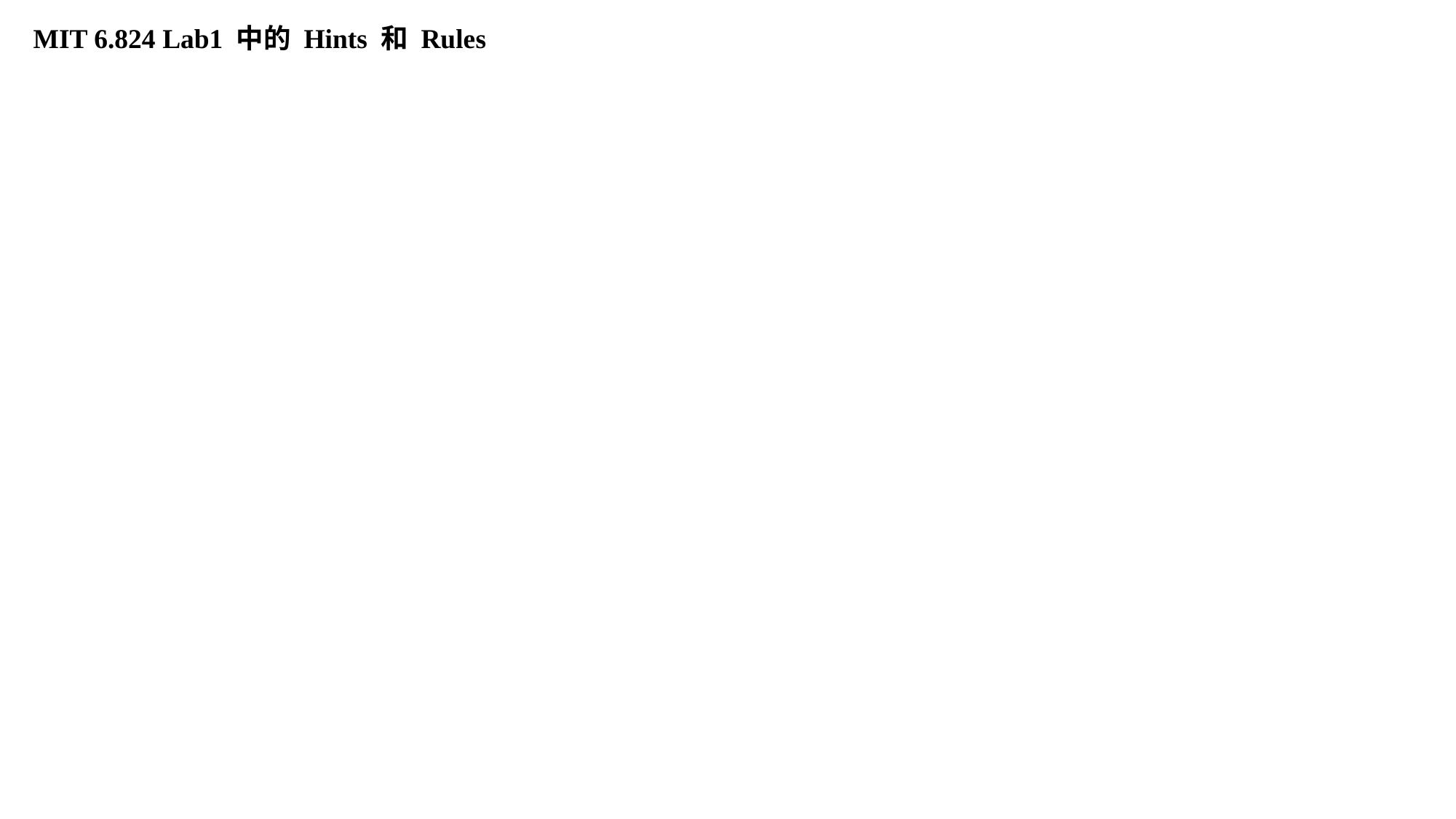

MIT 6.824 Lab1 中的 Hints 和 Rules